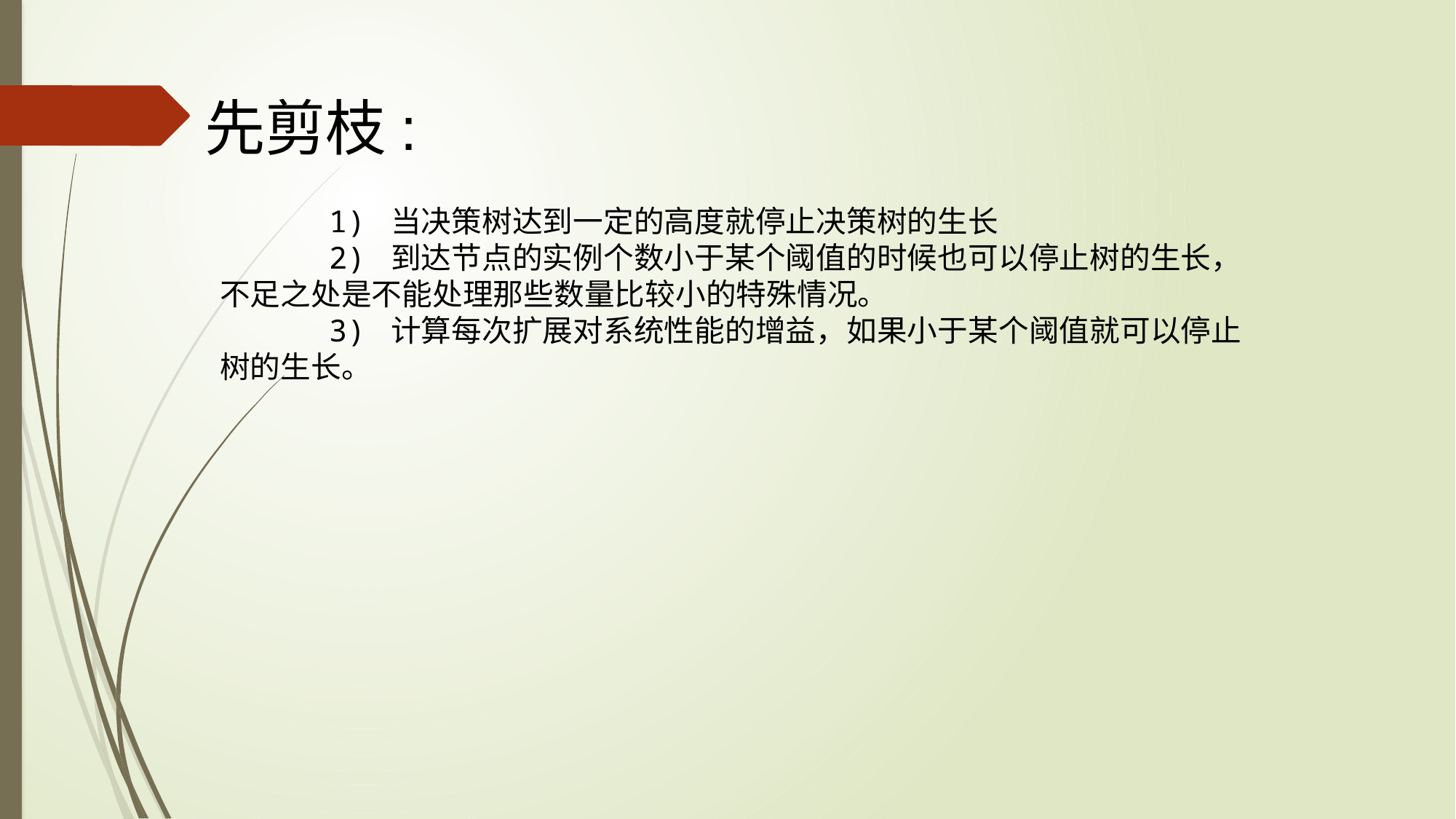

先剪枝:
	1) 当决策树达到一定的高度就停止决策树的生长
	2) 到达节点的实例个数小于某个阈值的时候也可以停止树的生长，不足之处是不能处理那些数量比较小的特殊情况。
	3) 计算每次扩展对系统性能的增益，如果小于某个阈值就可以停止树的生长。